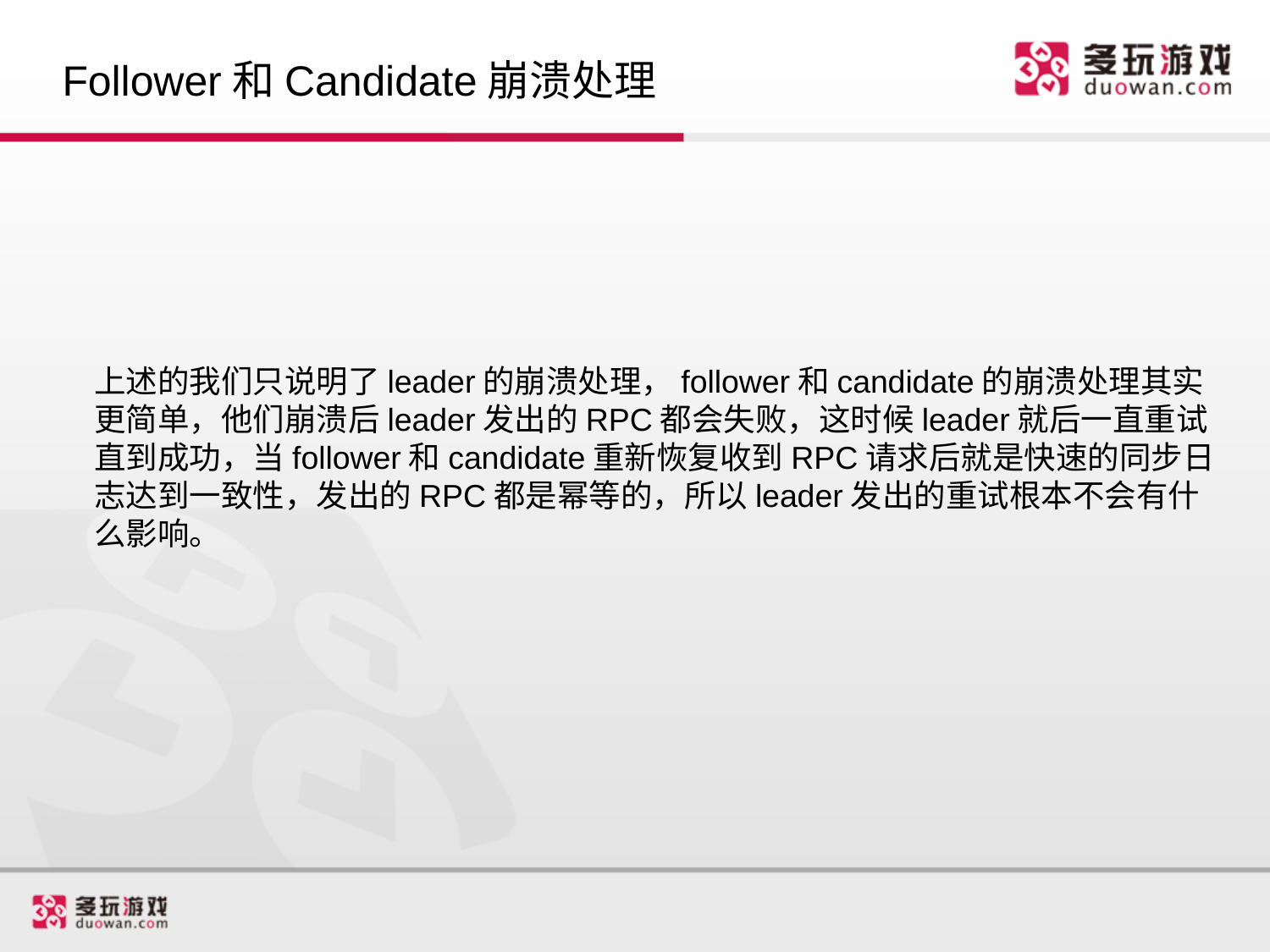

# Follower和Candidate崩溃处理
上述的我们只说明了leader的崩溃处理，follower和candidate的崩溃处理其实更简单，他们崩溃后leader发出的RPC都会失败，这时候leader就后一直重试直到成功，当follower和candidate重新恢复收到RPC请求后就是快速的同步日志达到一致性，发出的RPC都是幂等的，所以leader发出的重试根本不会有什么影响。